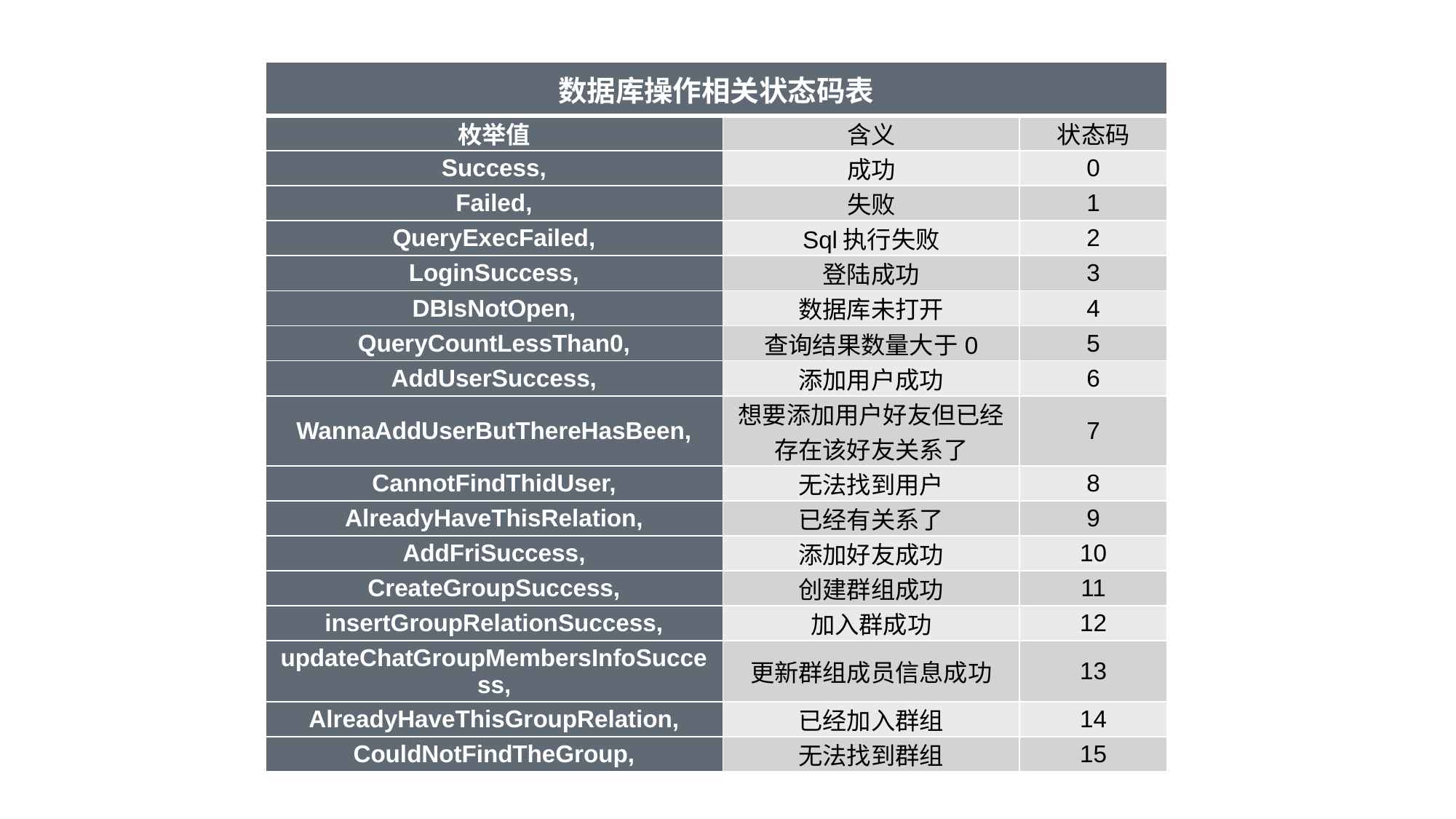

| 数据库操作相关状态码表 |  |  |
| --- | --- | --- |
| 枚举值 | 含义 | 状态码 |
| Success, | 成功 | 0 |
| Failed, | 失败 | 1 |
| QueryExecFailed, | Sql执行失败 | 2 |
| LoginSuccess, | 登陆成功 | 3 |
| DBIsNotOpen, | 数据库未打开 | 4 |
| QueryCountLessThan0, | 查询结果数量大于0 | 5 |
| AddUserSuccess, | 添加用户成功 | 6 |
| WannaAddUserButThereHasBeen, | 想要添加用户好友但已经存在该好友关系了 | 7 |
| CannotFindThidUser, | 无法找到用户 | 8 |
| AlreadyHaveThisRelation, | 已经有关系了 | 9 |
| AddFriSuccess, | 添加好友成功 | 10 |
| CreateGroupSuccess, | 创建群组成功 | 11 |
| insertGroupRelationSuccess, | 加入群成功 | 12 |
| updateChatGroupMembersInfoSuccess, | 更新群组成员信息成功 | 13 |
| AlreadyHaveThisGroupRelation, | 已经加入群组 | 14 |
| CouldNotFindTheGroup, | 无法找到群组 | 15 |